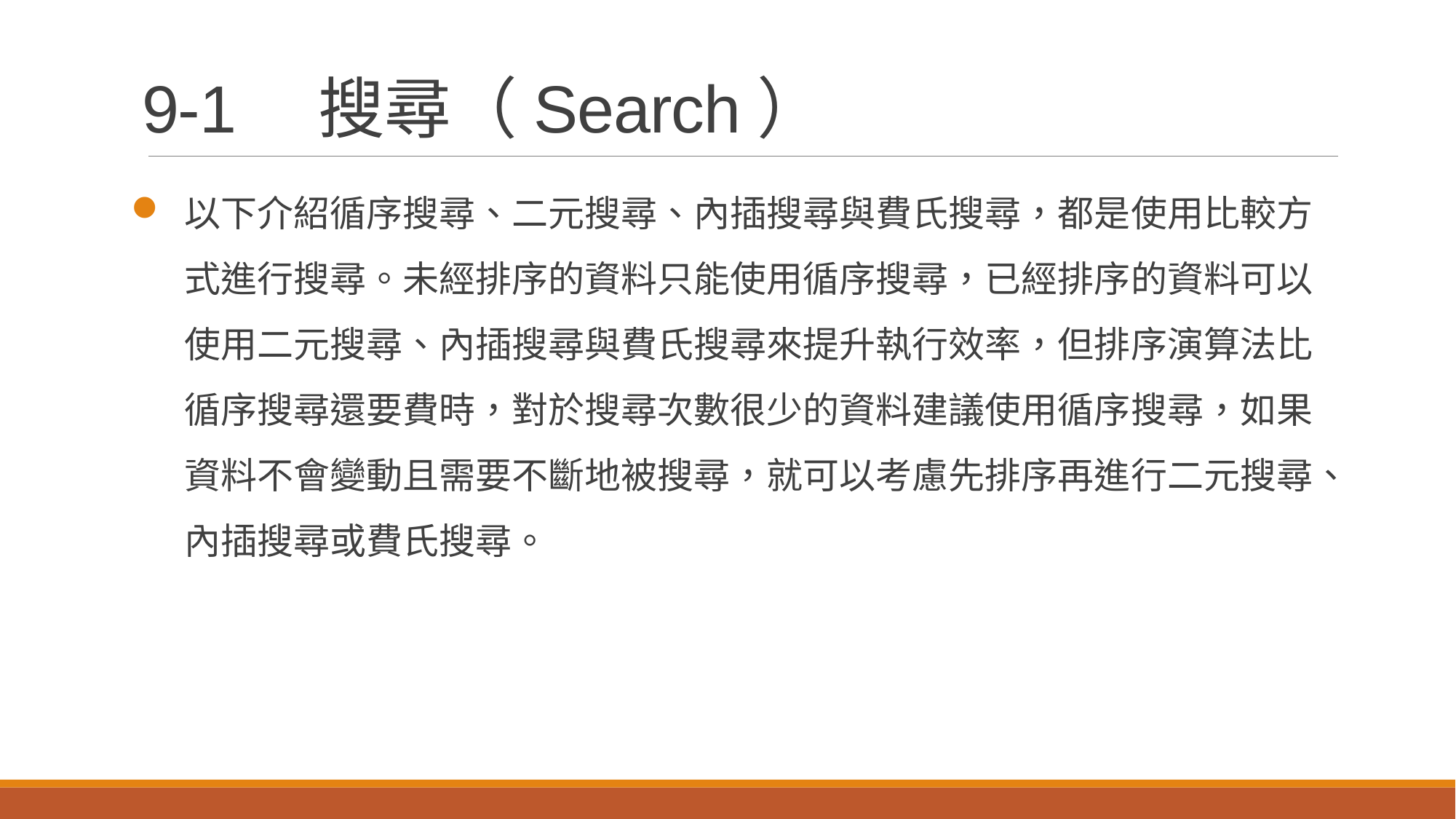

# 9-1　搜尋（Search）
以下介紹循序搜尋、二元搜尋、內插搜尋與費氏搜尋，都是使用比較方式進行搜尋。未經排序的資料只能使用循序搜尋，已經排序的資料可以使用二元搜尋、內插搜尋與費氏搜尋來提升執行效率，但排序演算法比循序搜尋還要費時，對於搜尋次數很少的資料建議使用循序搜尋，如果資料不會變動且需要不斷地被搜尋，就可以考慮先排序再進行二元搜尋、內插搜尋或費氏搜尋。